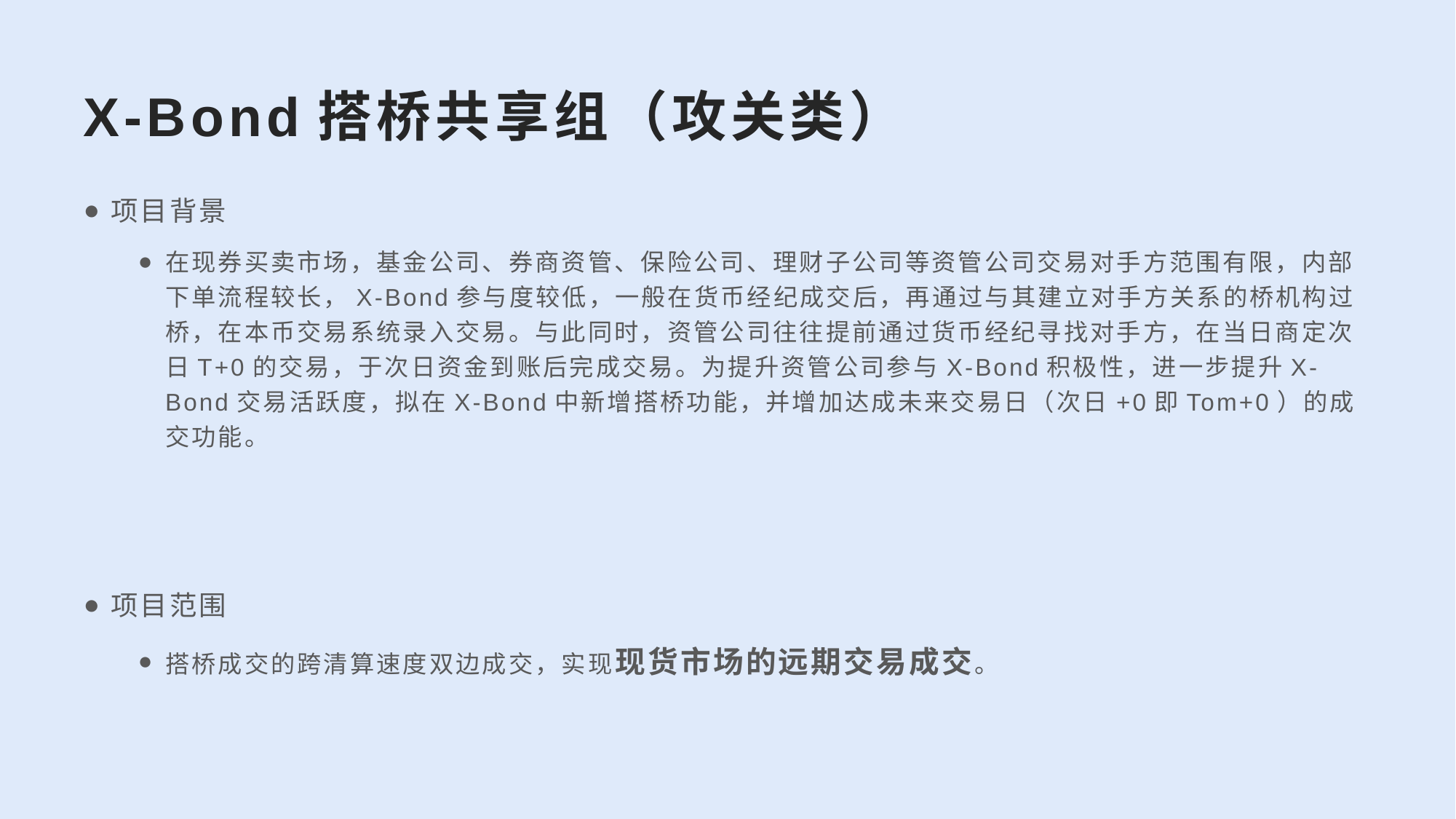

# X-Bond搭桥共享组（攻关类）
项目背景
在现券买卖市场，基金公司、券商资管、保险公司、理财子公司等资管公司交易对手方范围有限，内部下单流程较长，X-Bond参与度较低，一般在货币经纪成交后，再通过与其建立对手方关系的桥机构过桥，在本币交易系统录入交易。与此同时，资管公司往往提前通过货币经纪寻找对手方，在当日商定次日T+0的交易，于次日资金到账后完成交易。为提升资管公司参与X-Bond积极性，进一步提升X-Bond交易活跃度，拟在X-Bond中新增搭桥功能，并增加达成未来交易日（次日+0即Tom+0）的成交功能。

项目范围
搭桥成交的跨清算速度双边成交，实现现货市场的远期交易成交。